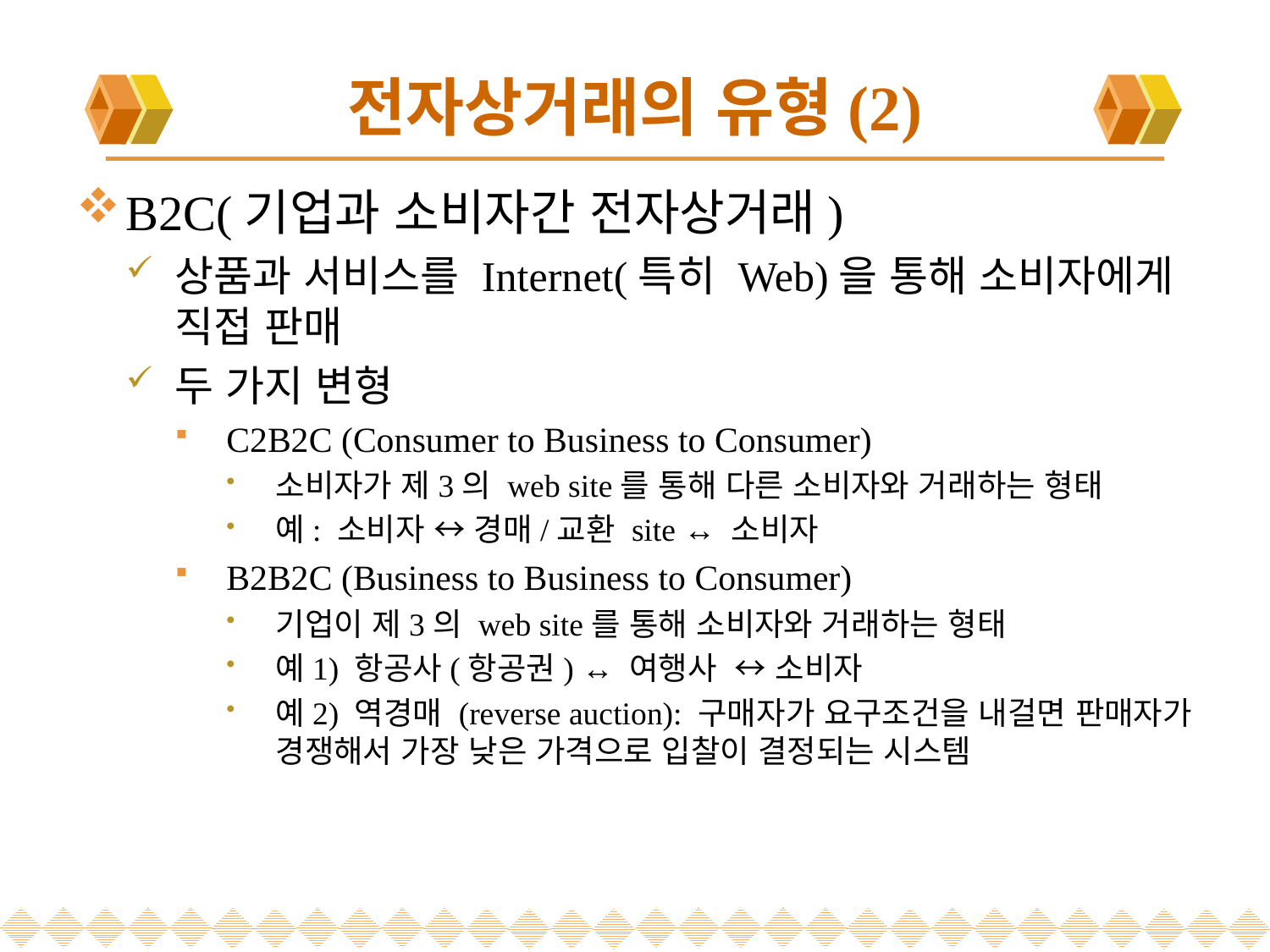

# 전자상거래의 유형(2)
B2C(기업과 소비자간 전자상거래)
상품과 서비스를 Internet(특히 Web)을 통해 소비자에게 직접 판매
두 가지 변형
C2B2C (Consumer to Business to Consumer)
소비자가 제3의 web site를 통해 다른 소비자와 거래하는 형태
예: 소비자 ↔ 경매/교환 site ↔ 소비자
B2B2C (Business to Business to Consumer)
기업이 제3의 web site를 통해 소비자와 거래하는 형태
예1) 항공사(항공권) ↔ 여행사  ↔ 소비자
예2) 역경매 (reverse auction): 구매자가 요구조건을 내걸면 판매자가 경쟁해서 가장 낮은 가격으로 입찰이 결정되는 시스템